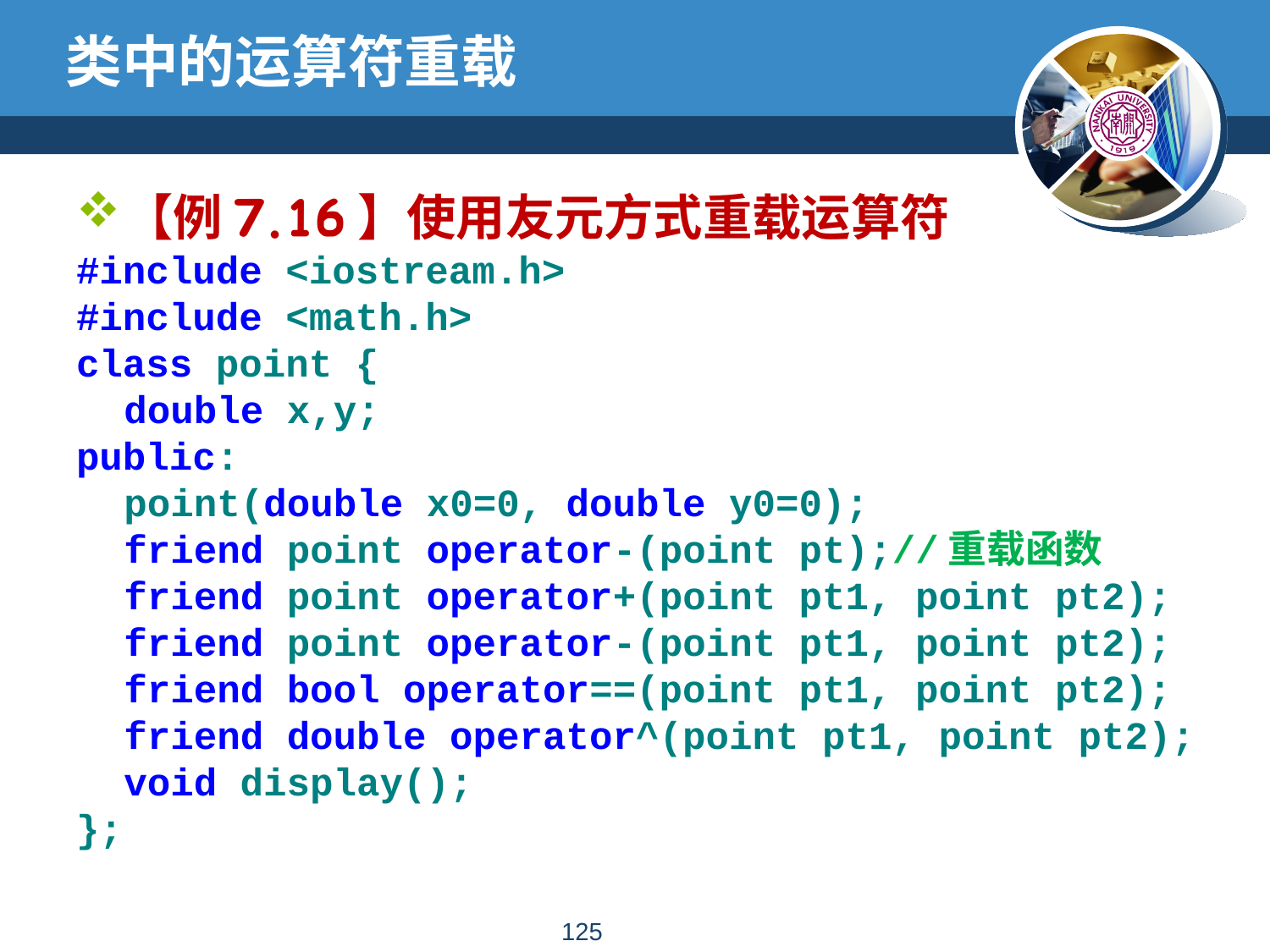

# 类中的运算符重载
【例7.16】使用友元方式重载运算符
#include <iostream.h>
#include <math.h>
class point {
	double x,y;
public:
	point(double x0=0, double y0=0);
	friend point operator-(point pt);//重载函数
	friend point operator+(point pt1, point pt2);
	friend point operator-(point pt1, point pt2);
	friend bool operator==(point pt1, point pt2);
	friend double operator^(point pt1, point pt2);
	void display();
};

125